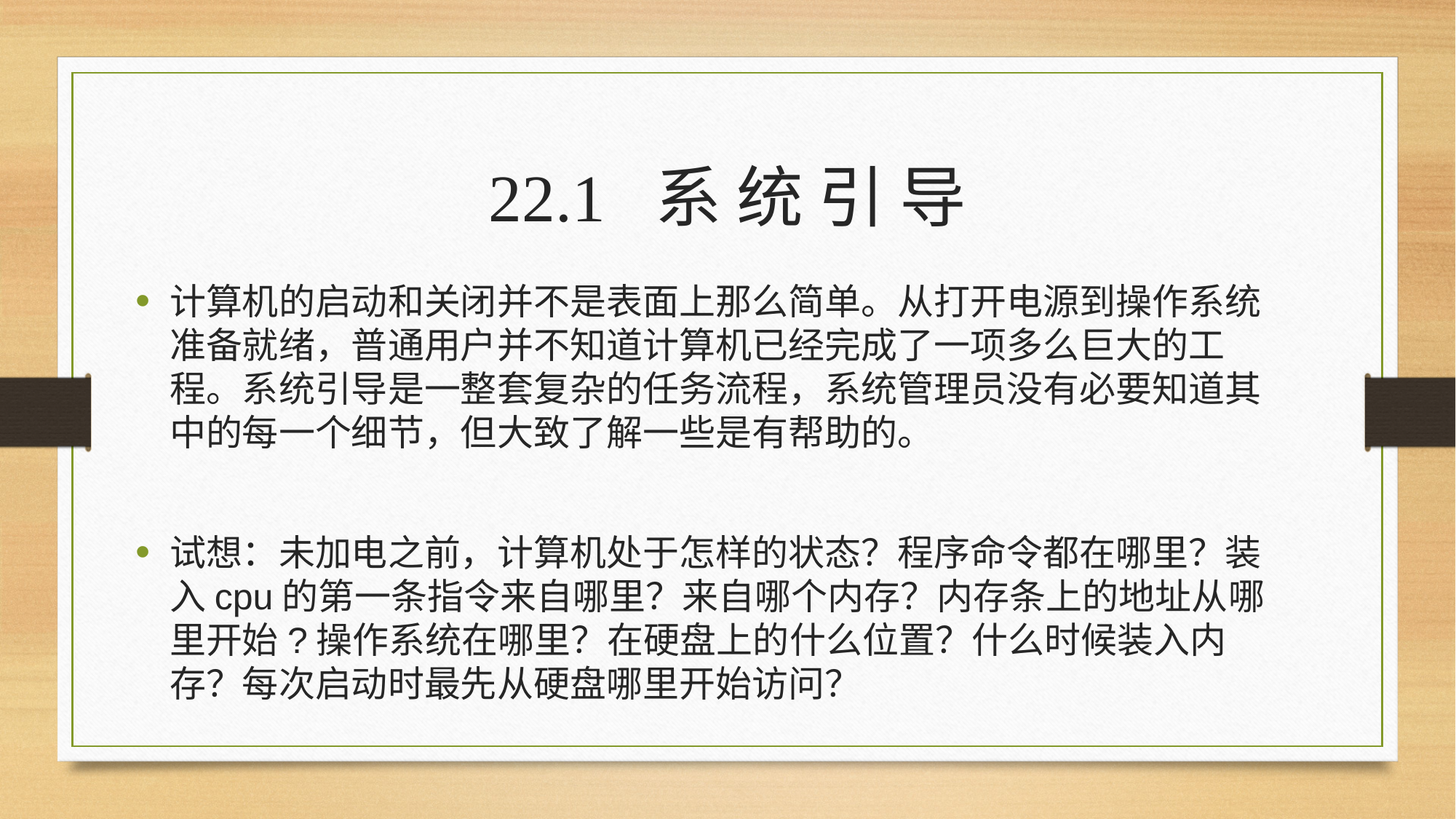

# 22.1  系 统 引 导
计算机的启动和关闭并不是表面上那么简单。从打开电源到操作系统准备就绪，普通用户并不知道计算机已经完成了一项多么巨大的工程。系统引导是一整套复杂的任务流程，系统管理员没有必要知道其中的每一个细节，但大致了解一些是有帮助的。

试想：未加电之前，计算机处于怎样的状态？程序命令都在哪里？装入cpu的第一条指令来自哪里？来自哪个内存？内存条上的地址从哪里开始?操作系统在哪里？在硬盘上的什么位置？什么时候装入内存？每次启动时最先从硬盘哪里开始访问？